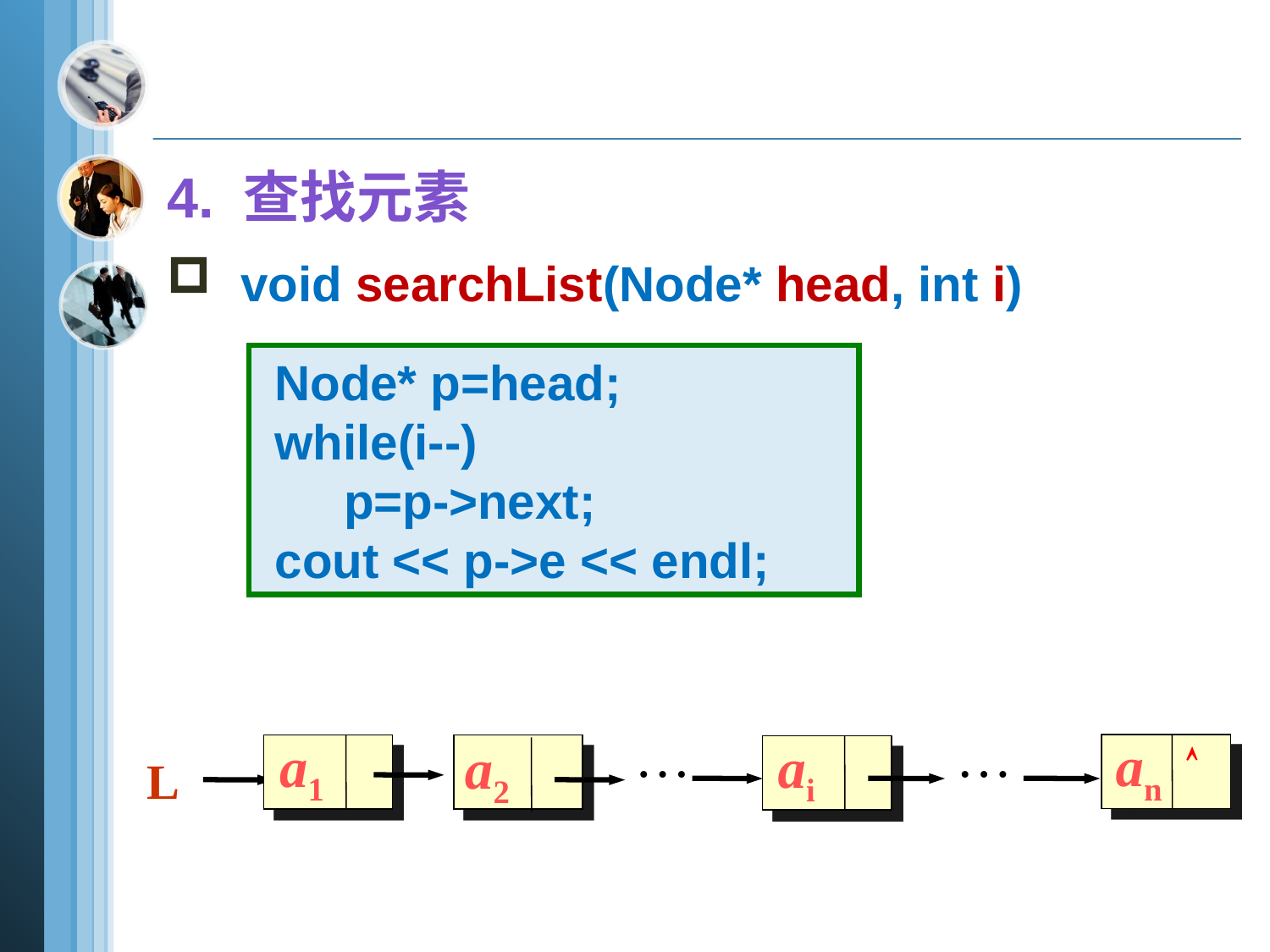

4. 查找元素

  void searchList(Node* head, int i)
 Node* p=head;
 while(i--)
      p=p->next;
 cout << p->e << endl;
…
…
an
a1
ai
a2

∧

L